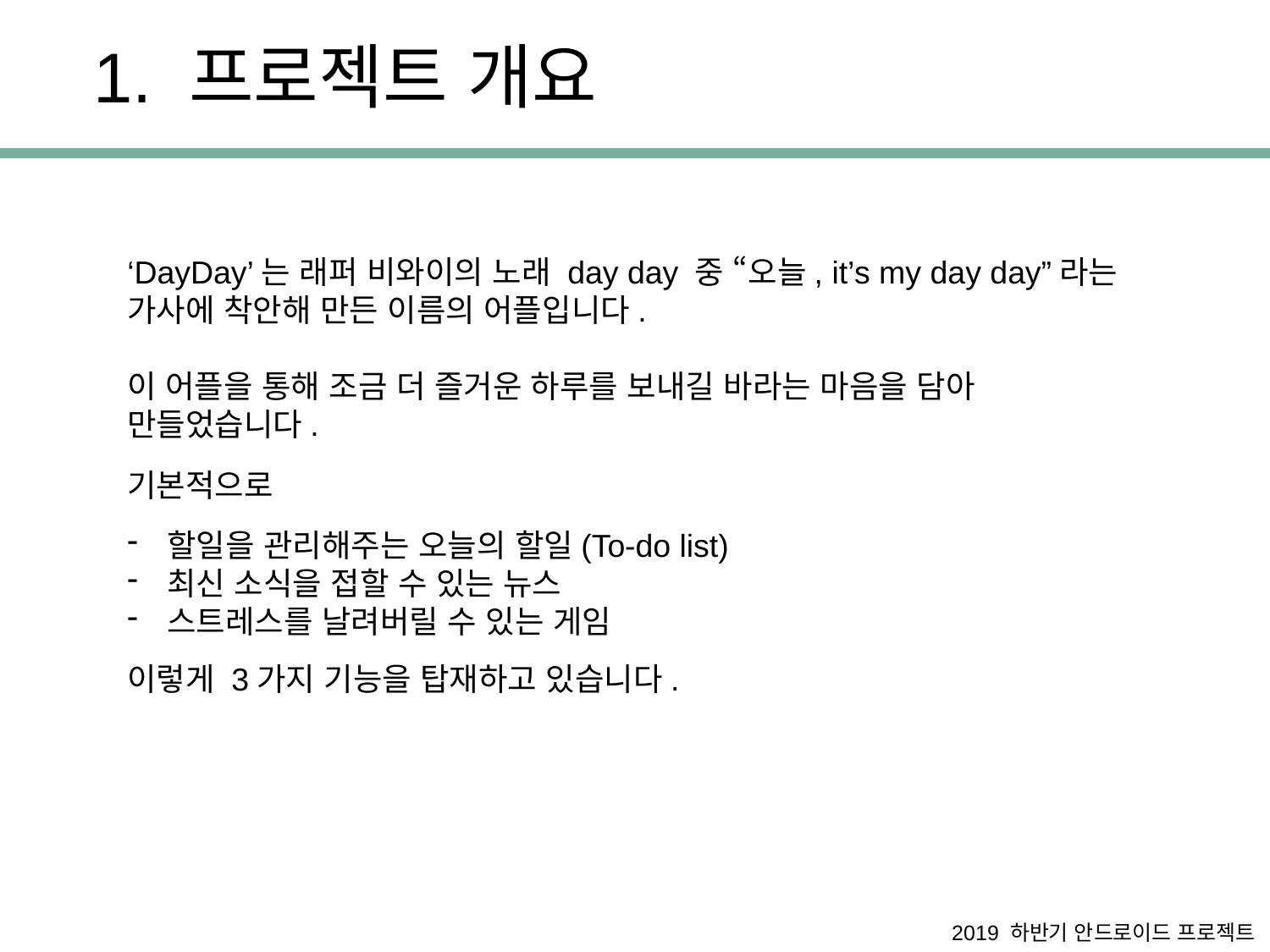

1. 프로젝트 개요

‘DayDay’는 래퍼 비와이의 노래 day day 중 “오늘, it’s my day day”라는 가사에 착안해 만든 이름의 어플입니다.

이 어플을 통해 조금 더 즐거운 하루를 보내길 바라는 마음을 담아 만들었습니다.
기본적으로

할일을 관리해주는 오늘의 할일(To-do list)
최신 소식을 접할 수 있는 뉴스
스트레스를 날려버릴 수 있는 게임

이렇게 3가지 기능을 탑재하고 있습니다.
2019 하반기 안드로이드 프로젝트